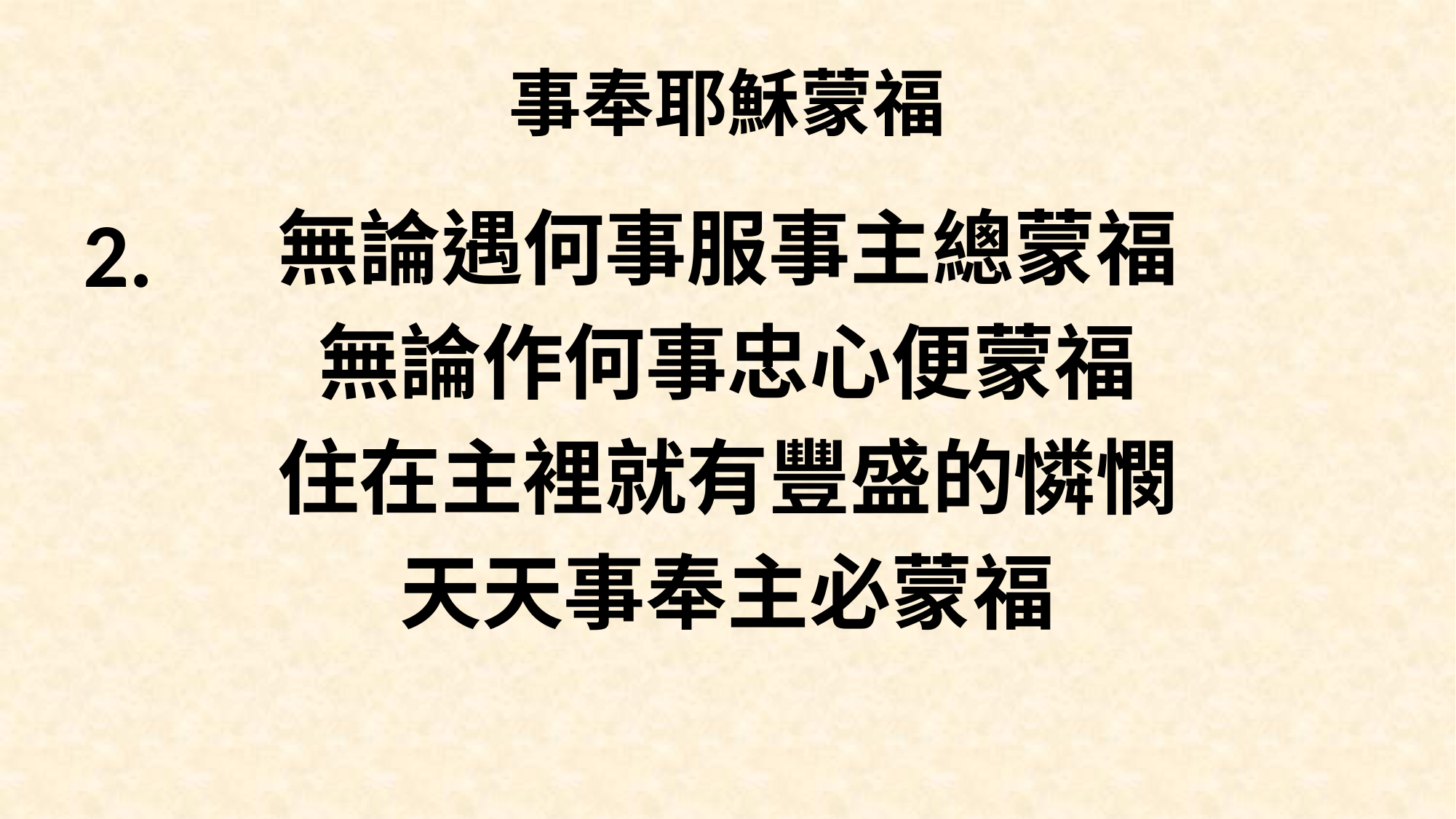

# 事奉耶穌蒙福
2.
無論遇何事服事主總蒙福
無論作何事忠心便蒙福
住在主裡就有豐盛的憐憫
天天事奉主必蒙福